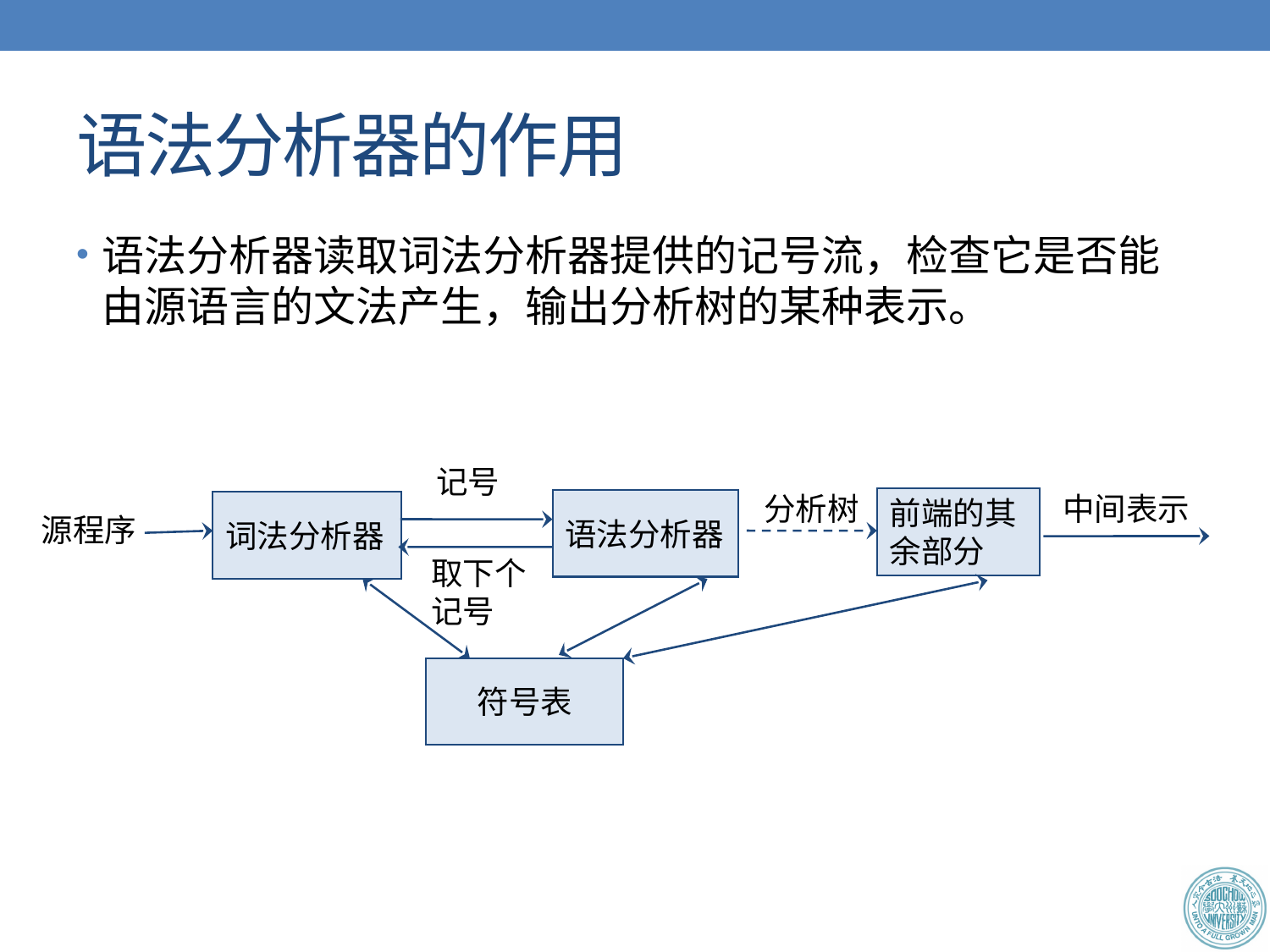

# 语法分析器的作用
语法分析器读取词法分析器提供的记号流，检查它是否能由源语言的文法产生，输出分析树的某种表示。
记号
分析树
中间表示
前端的其余部分
语法分析器
词法分析器
源程序

取下个
记号

符号表